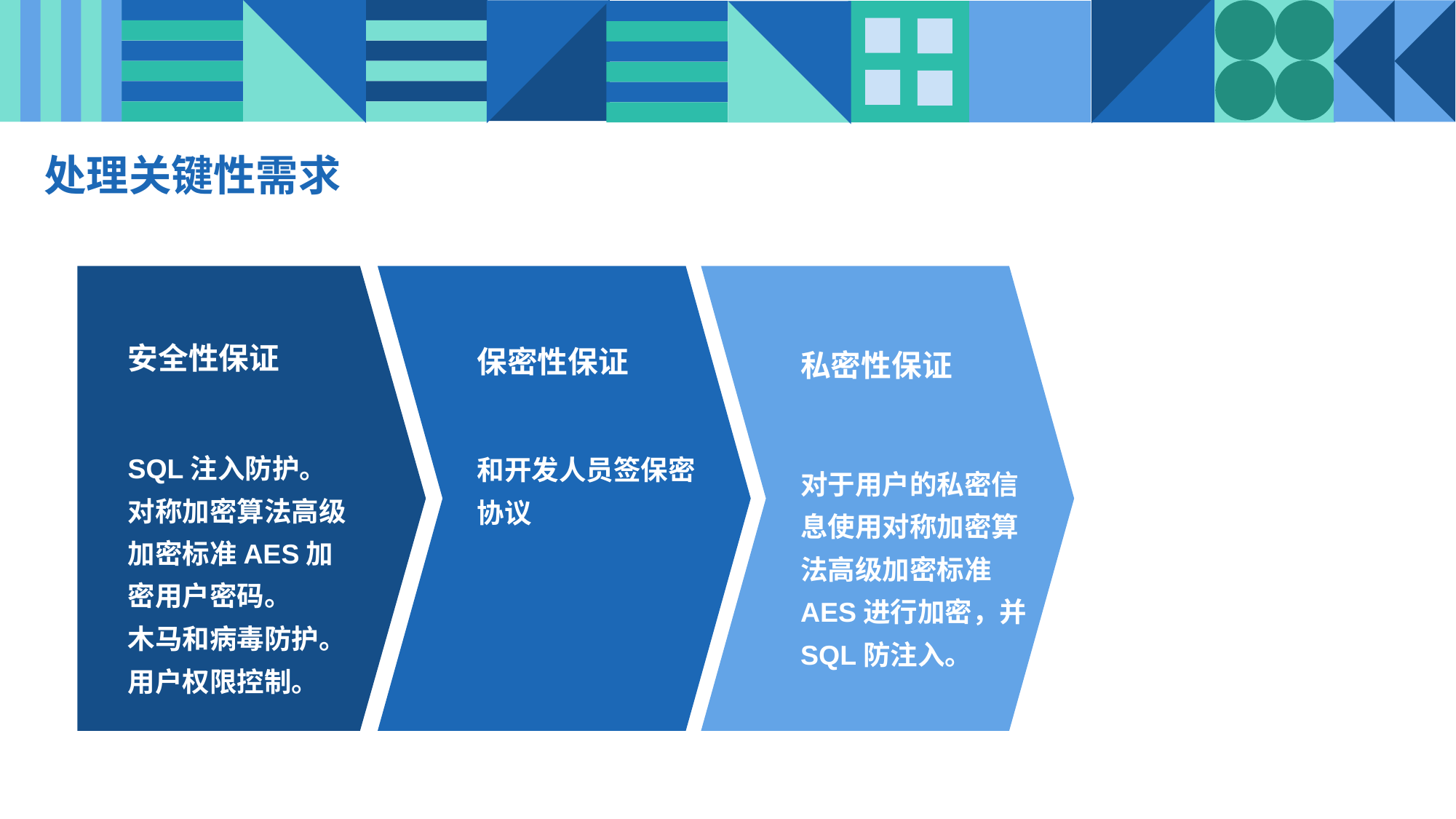

处理关键性需求

安全性保证

SQL注入防护。
对称加密算法高级加密标准AES加密用户密码。
木马和病毒防护。
用户权限控制。

保密性保证
和开发人员签保密协议

私密性保证
对于用户的私密信息使用对称加密算法高级加密标准AES进行加密，并SQL防注入。